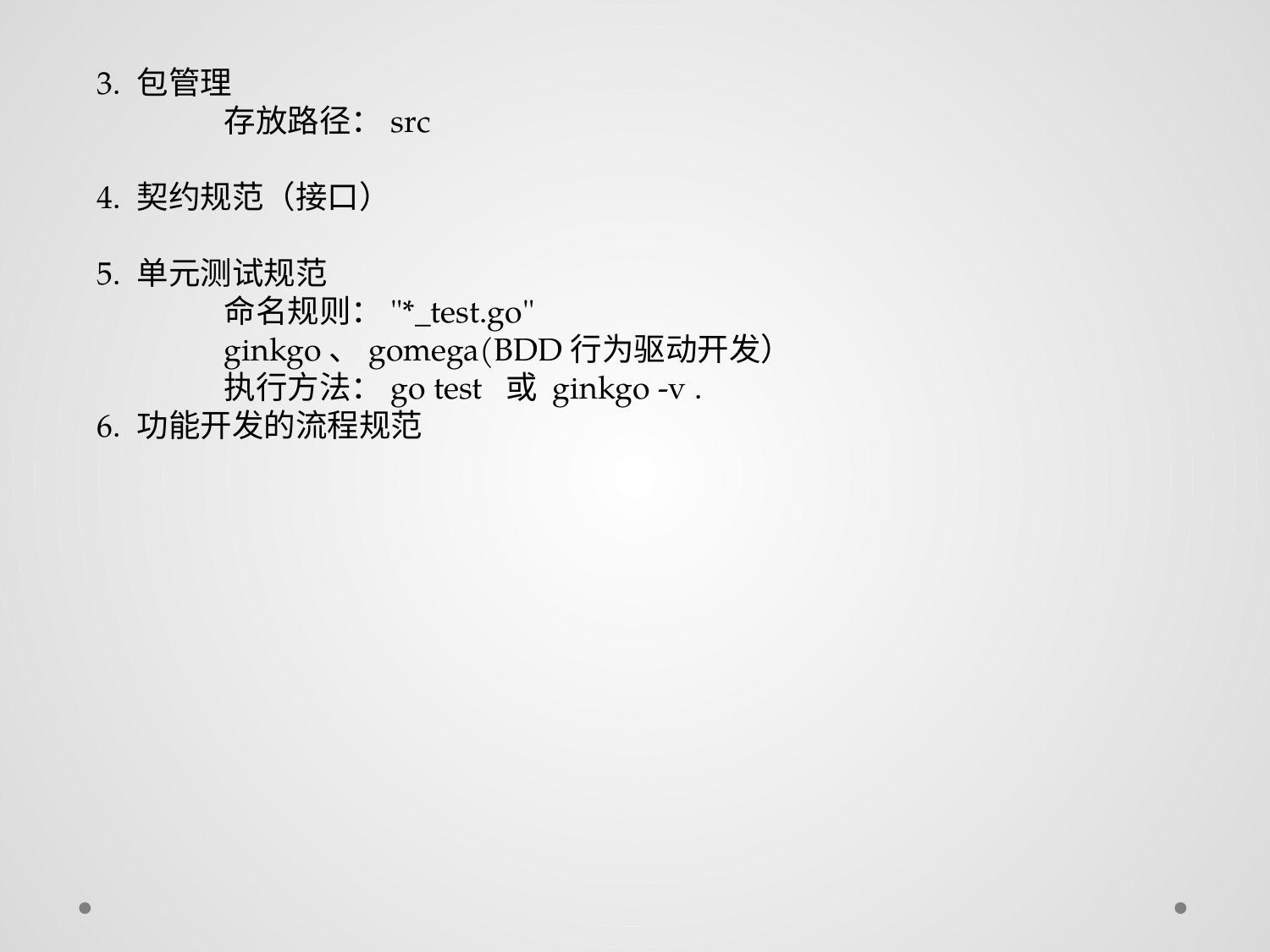

3. 包管理
	存放路径：src

4. 契约规范（接口）

5. 单元测试规范
	命名规则："*_test.go"
	ginkgo、gomega(BDD行为驱动开发）
	执行方法：go test  或 ginkgo -v .
6. 功能开发的流程规范